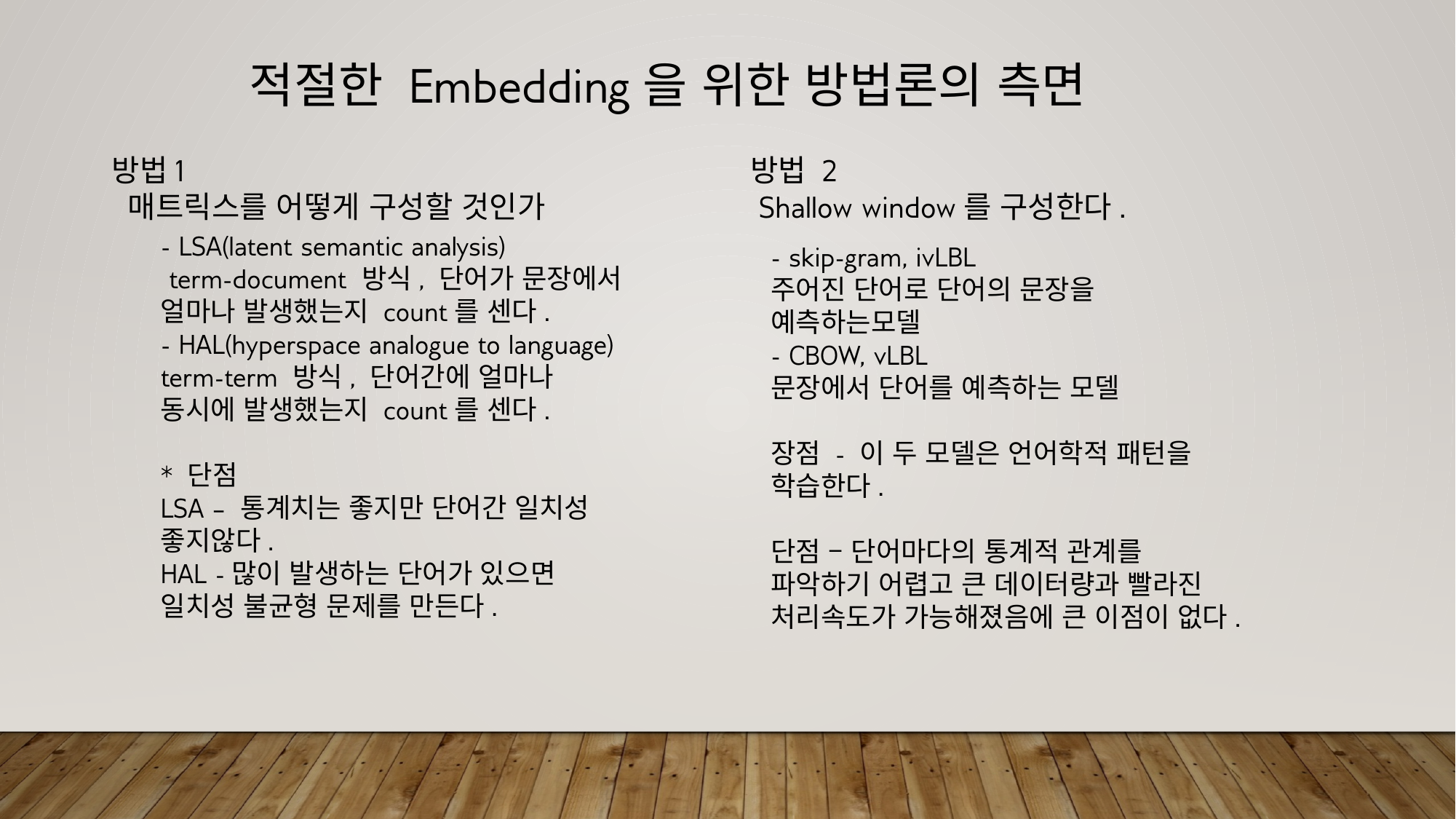

적절한 Embedding을 위한 방법론의 측면
방법 2
 Shallow window를 구성한다.
방법1
 매트릭스를 어떻게 구성할 것인가
- LSA(latent semantic analysis)
 term-document 방식, 단어가 문장에서 얼마나 발생했는지 count를 센다.
- HAL(hyperspace analogue to language)
term-term 방식, 단어간에 얼마나 동시에 발생했는지 count를 센다.

* 단점
LSA – 통계치는 좋지만 단어간 일치성 좋지않다.
HAL -많이 발생하는 단어가 있으면 일치성 불균형 문제를 만든다.
- skip-gram, ivLBL
주어진 단어로 단어의 문장을 예측하는모델
- CBOW, vLBL
문장에서 단어를 예측하는 모델

장점 - 이 두 모델은 언어학적 패턴을 학습한다.

단점 – 단어마다의 통계적 관계를 파악하기 어렵고 큰 데이터량과 빨라진 처리속도가 가능해졌음에 큰 이점이 없다.